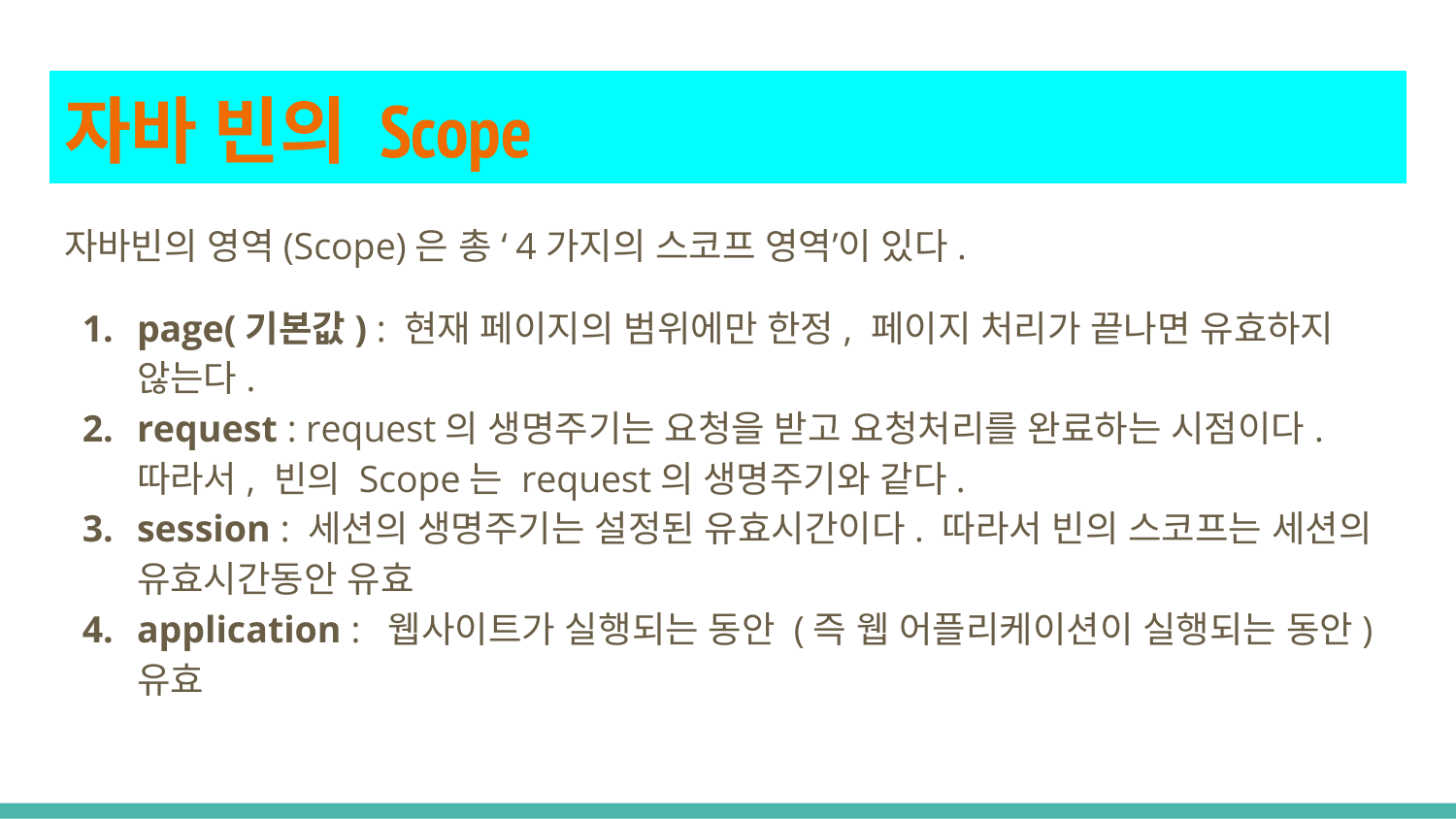

# 자바 빈의 Scope
자바빈의 영역(Scope)은 총 ‘4가지의 스코프 영역’이 있다.
page(기본값) : 현재 페이지의 범위에만 한정, 페이지 처리가 끝나면 유효하지 않는다.
request : request의 생명주기는 요청을 받고 요청처리를 완료하는 시점이다. 따라서, 빈의 Scope는 request의 생명주기와 같다.
session : 세션의 생명주기는 설정된 유효시간이다. 따라서 빈의 스코프는 세션의 유효시간동안 유효
application :  웹사이트가 실행되는 동안 (즉 웹 어플리케이션이 실행되는 동안) 유효